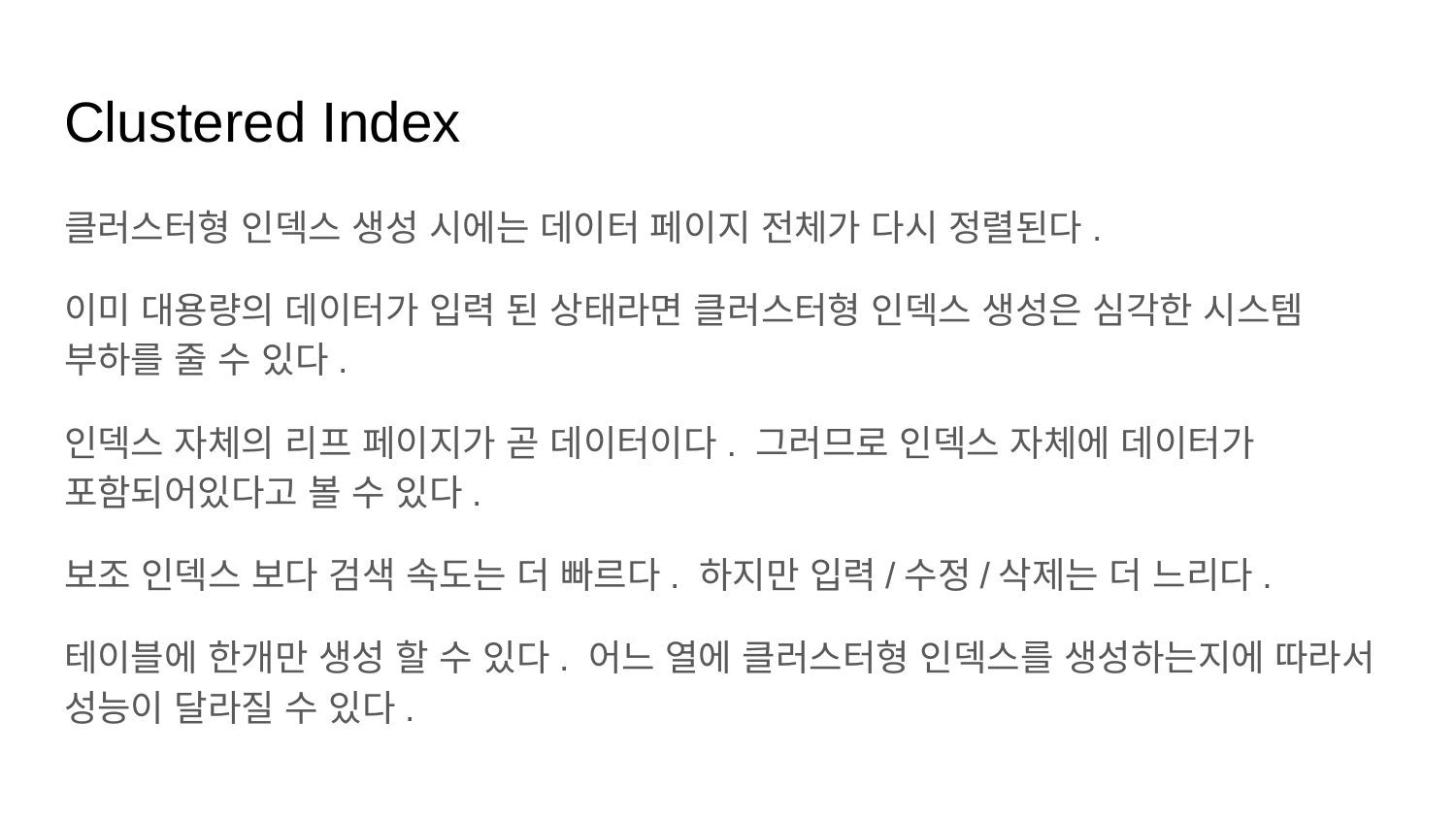

# Clustered Index

클러스터형 인덱스 생성 시에는 데이터 페이지 전체가 다시 정렬된다.
이미 대용량의 데이터가 입력 된 상태라면 클러스터형 인덱스 생성은 심각한 시스템 부하를 줄 수 있다.
인덱스 자체의 리프 페이지가 곧 데이터이다. 그러므로 인덱스 자체에 데이터가 포함되어있다고 볼 수 있다.
보조 인덱스 보다 검색 속도는 더 빠르다. 하지만 입력/수정/삭제는 더 느리다.
테이블에 한개만 생성 할 수 있다. 어느 열에 클러스터형 인덱스를 생성하는지에 따라서 성능이 달라질 수 있다.